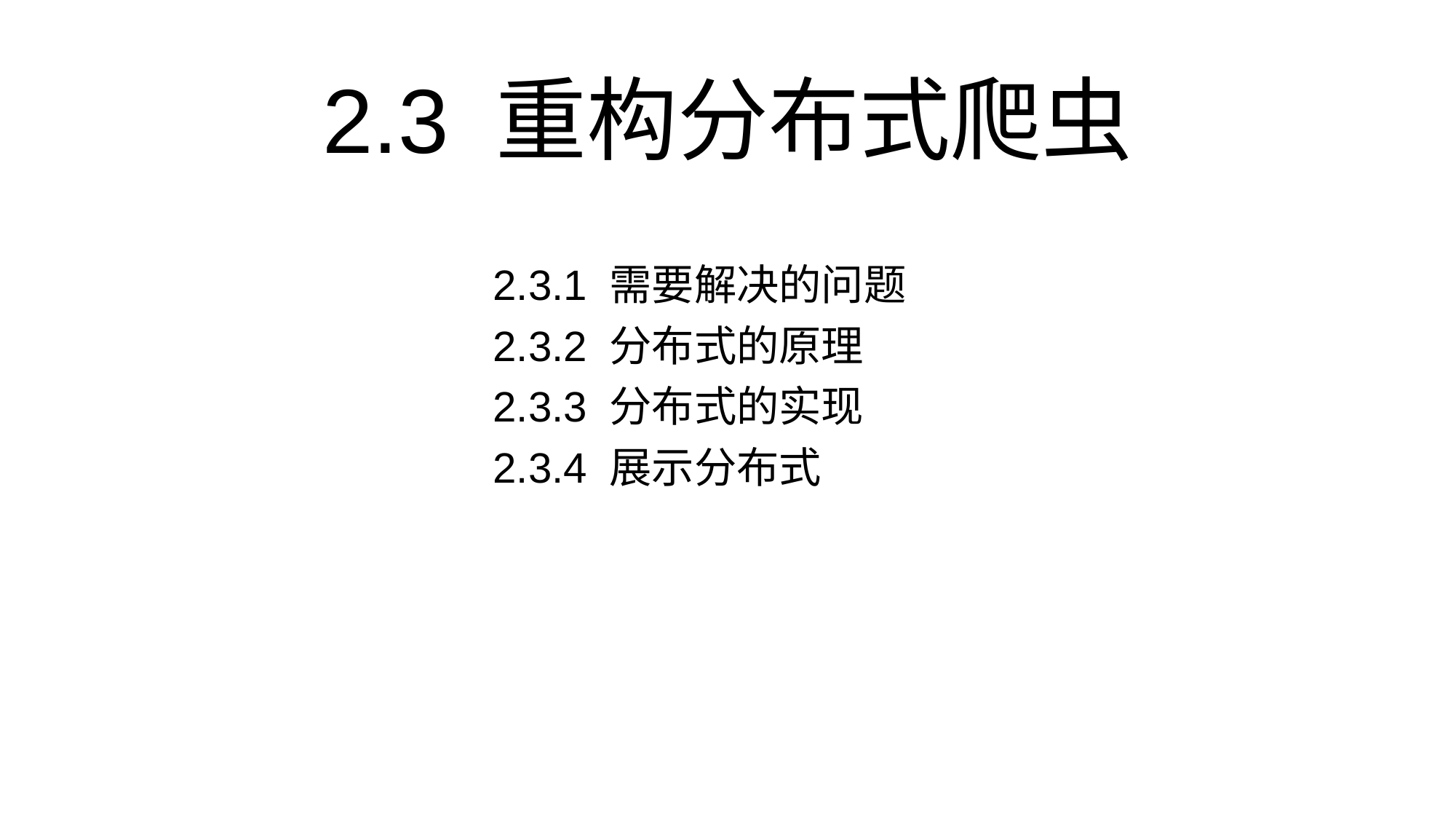

# 2.3 重构分布式爬虫
2.3.1 需要解决的问题
2.3.2 分布式的原理
2.3.3 分布式的实现
2.3.4 展示分布式